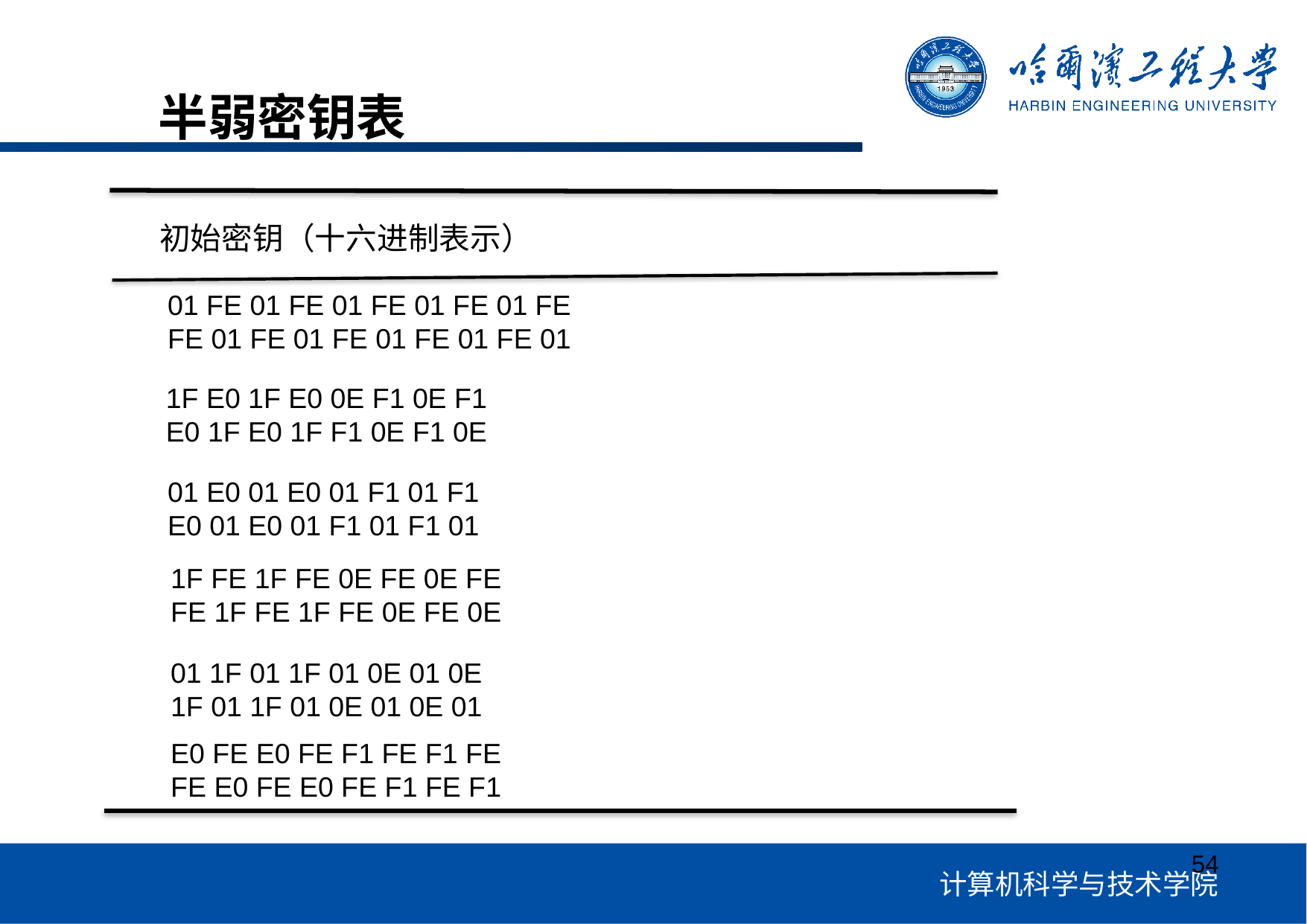

半弱密钥表
初始密钥（十六进制表示）
01 FE 01 FE 01 FE 01 FE 01 FE
FE 01 FE 01 FE 01 FE 01 FE 01
1F E0 1F E0 0E F1 0E F1
E0 1F E0 1F F1 0E F1 0E
01 E0 01 E0 01 F1 01 F1
E0 01 E0 01 F1 01 F1 01
1F FE 1F FE 0E FE 0E FE
FE 1F FE 1F FE 0E FE 0E
01 1F 01 1F 01 0E 01 0E
1F 01 1F 01 0E 01 0E 01
E0 FE E0 FE F1 FE F1 FE
FE E0 FE E0 FE F1 FE F1
54